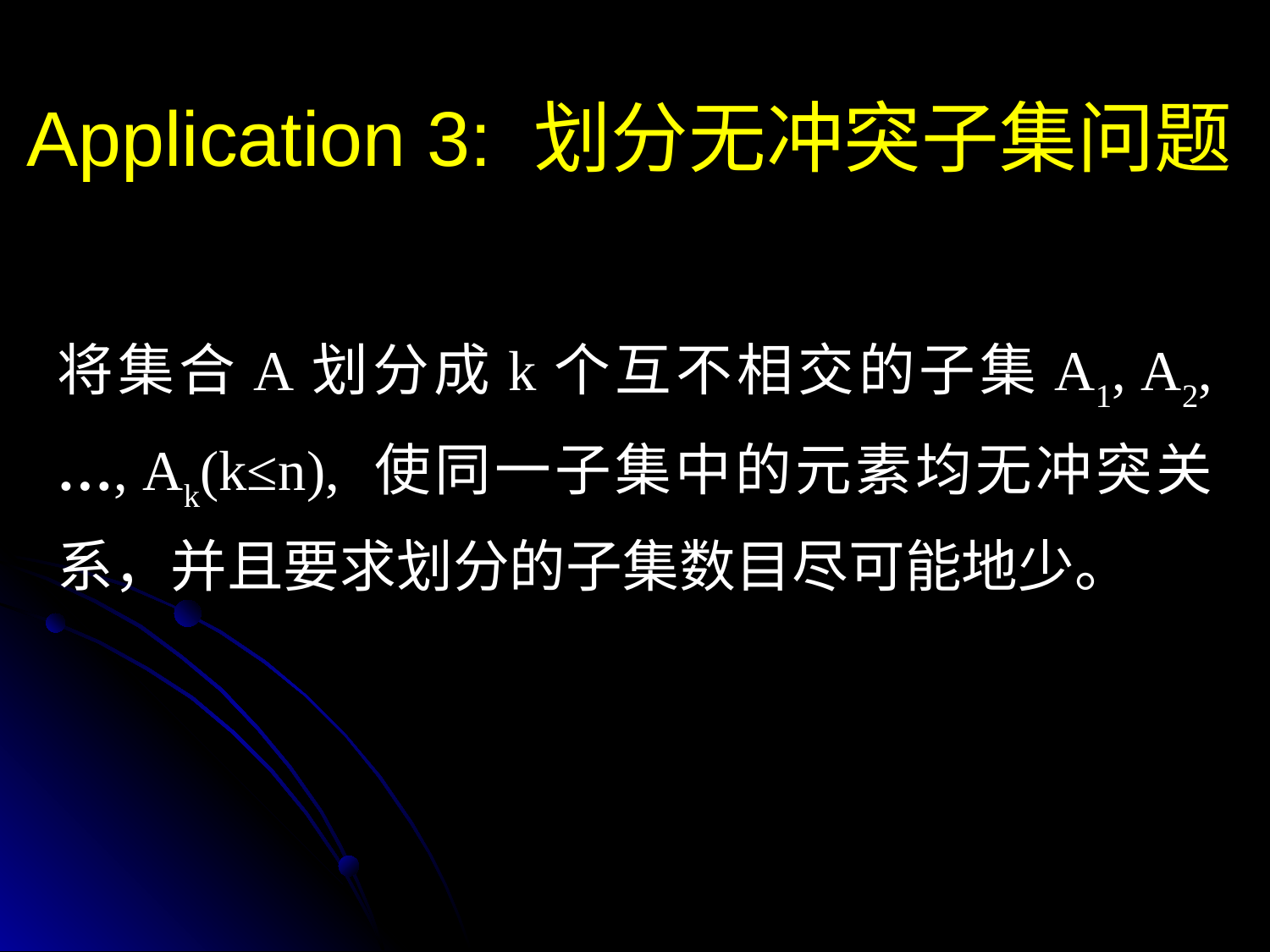

Application 3: 划分无冲突子集问题
将集合A划分成k个互不相交的子集A1, A2, …, Ak(k≤n), 使同一子集中的元素均无冲突关系，并且要求划分的子集数目尽可能地少。